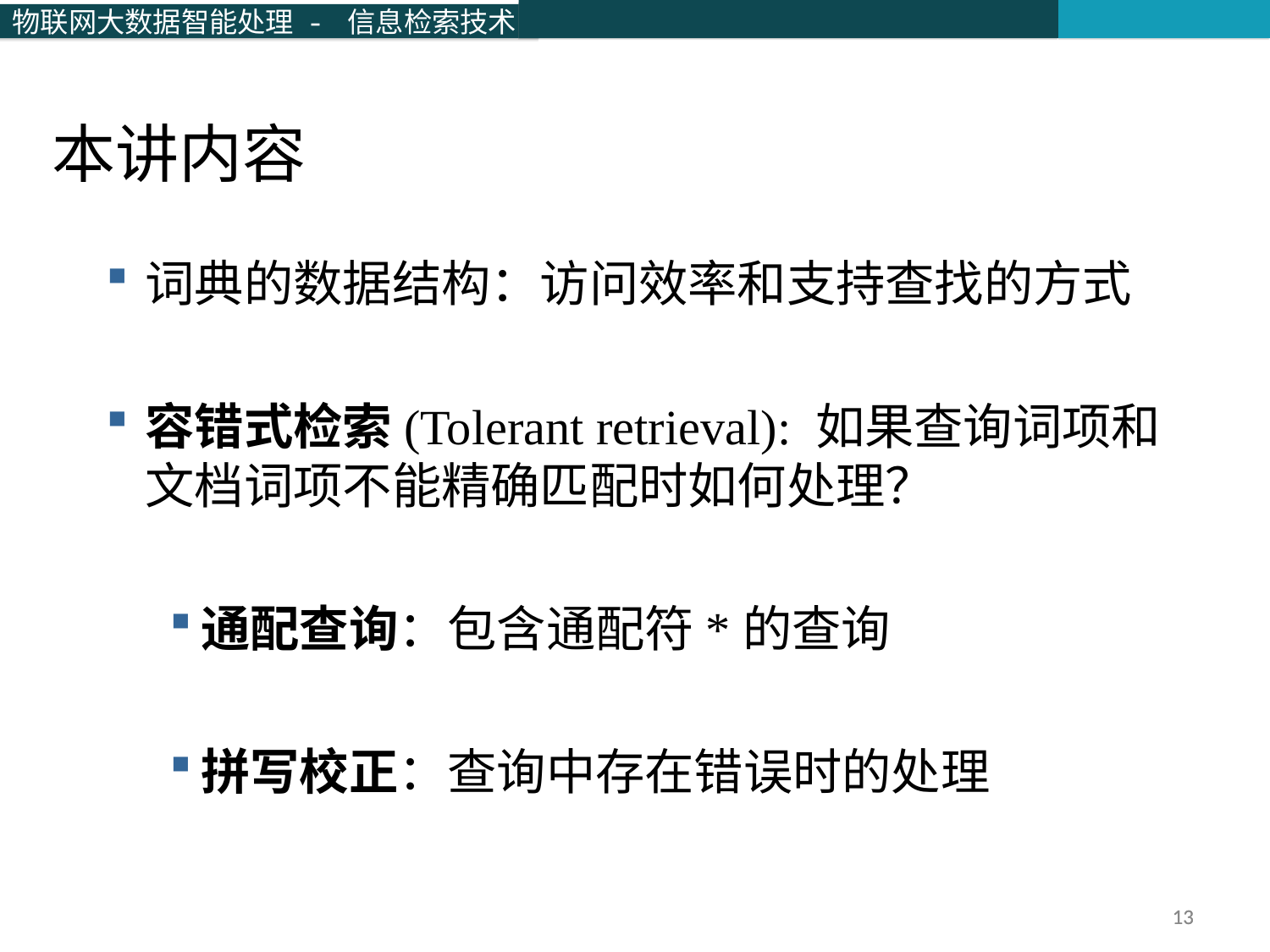

本讲内容
词典的数据结构：访问效率和支持查找的方式

容错式检索(Tolerant retrieval): 如果查询词项和文档词项不能精确匹配时如何处理？

通配查询：包含通配符*的查询

拼写校正：查询中存在错误时的处理
13
13